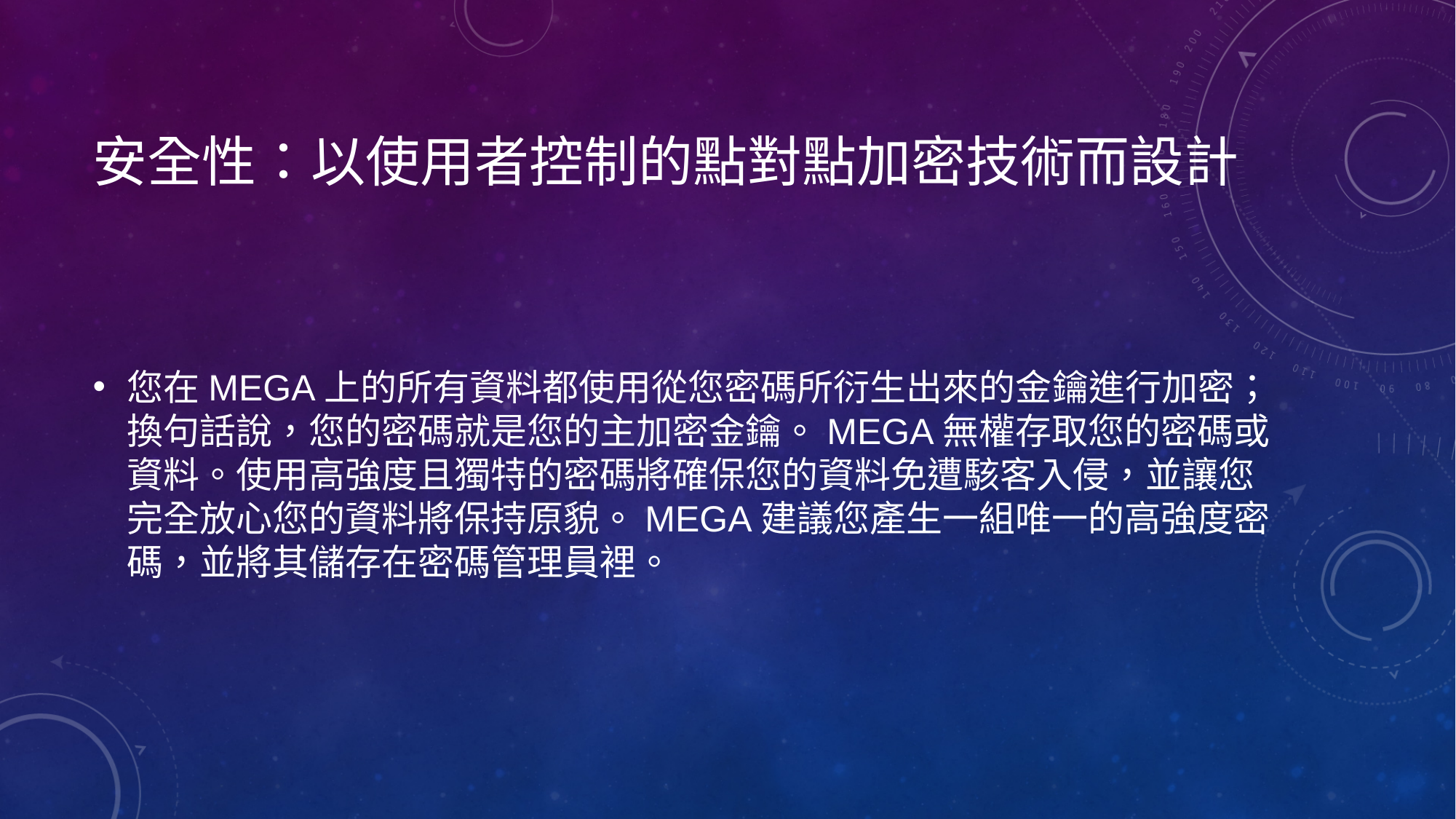

# 安全性：以使用者控制的點對點加密技術而設計
您在MEGA上的所有資料都使用從您密碼所衍生出來的金鑰進行加密；換句話說，您的密碼就是您的主加密金鑰。MEGA無權存取您的密碼或資料。使用高強度且獨特的密碼將確保您的資料免遭駭客入侵，並讓您完全放心您的資料將保持原貌。MEGA建議您產生一組唯一的高強度密碼，並將其儲存在密碼管理員裡。